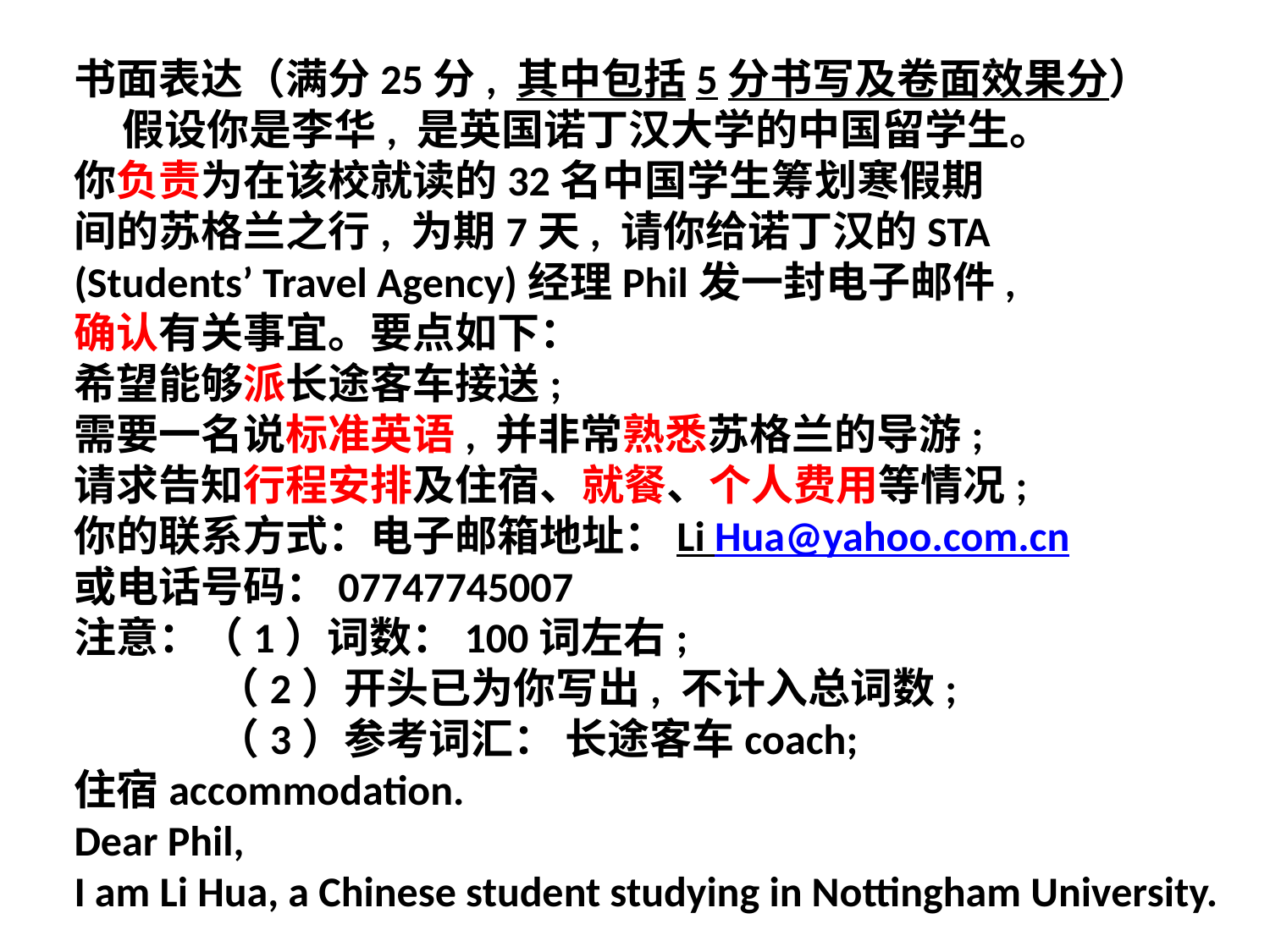

书面表达（满分25分, 其中包括5分书写及卷面效果分）
    假设你是李华, 是英国诺丁汉大学的中国留学生。
你负责为在该校就读的32名中国学生筹划寒假期
间的苏格兰之行, 为期7天, 请你给诺丁汉的STA
(Students’ Travel Agency)经理Phil发一封电子邮件,
确认有关事宜。要点如下：
希望能够派长途客车接送;
需要一名说标准英语, 并非常熟悉苏格兰的导游;
请求告知行程安排及住宿、就餐、个人费用等情况;
你的联系方式：电子邮箱地址：Li Hua@yahoo.com.cn
或电话号码：07747745007
注意：（1）词数：100词左右;
              （2）开头已为你写出, 不计入总词数;
              （3）参考词汇： 长途客车coach;
住宿accommodation.
Dear Phil,
I am Li Hua, a Chinese student studying in Nottingham University.